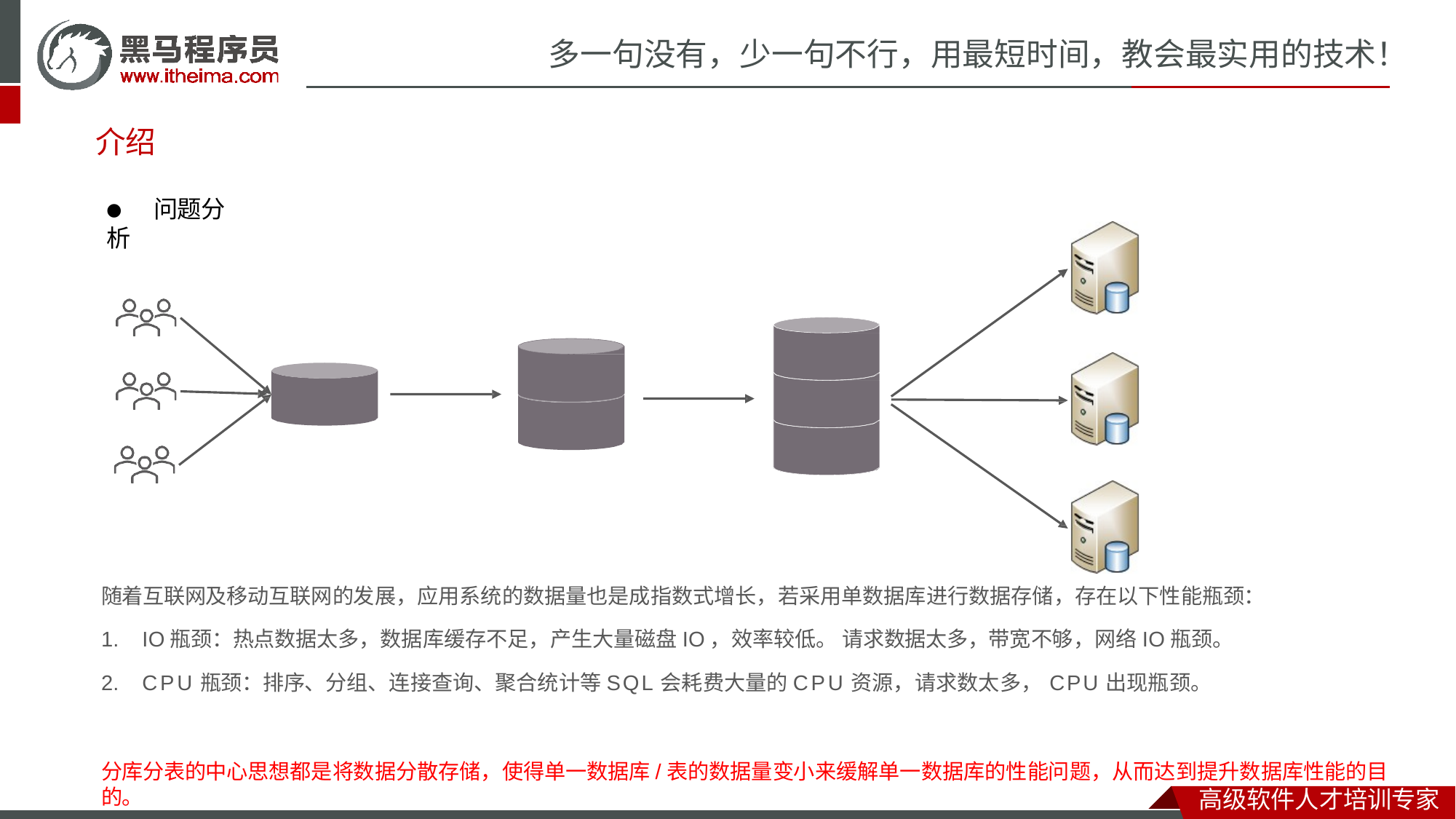

# 多一句没有，少一句不行，用最短时间，教会最实用的技术！

介绍
⚫	问题分析

随着互联网及移动互联网的发展，应用系统的数据量也是成指数式增长，若采用单数据库进行数据存储，存在以下性能瓶颈：
IO瓶颈：热点数据太多，数据库缓存不足，产生大量磁盘IO，效率较低。 请求数据太多，带宽不够，网络IO瓶颈。
CPU瓶颈：排序、分组、连接查询、聚合统计等SQL会耗费大量的CPU资源，请求数太多，CPU出现瓶颈。

分库分表的中心思想都是将数据分散存储，使得单一数据库/表的数据量变小来缓解单一数据库的性能问题，从而达到提升数据库性能的目的。
高级软件人才培训专家